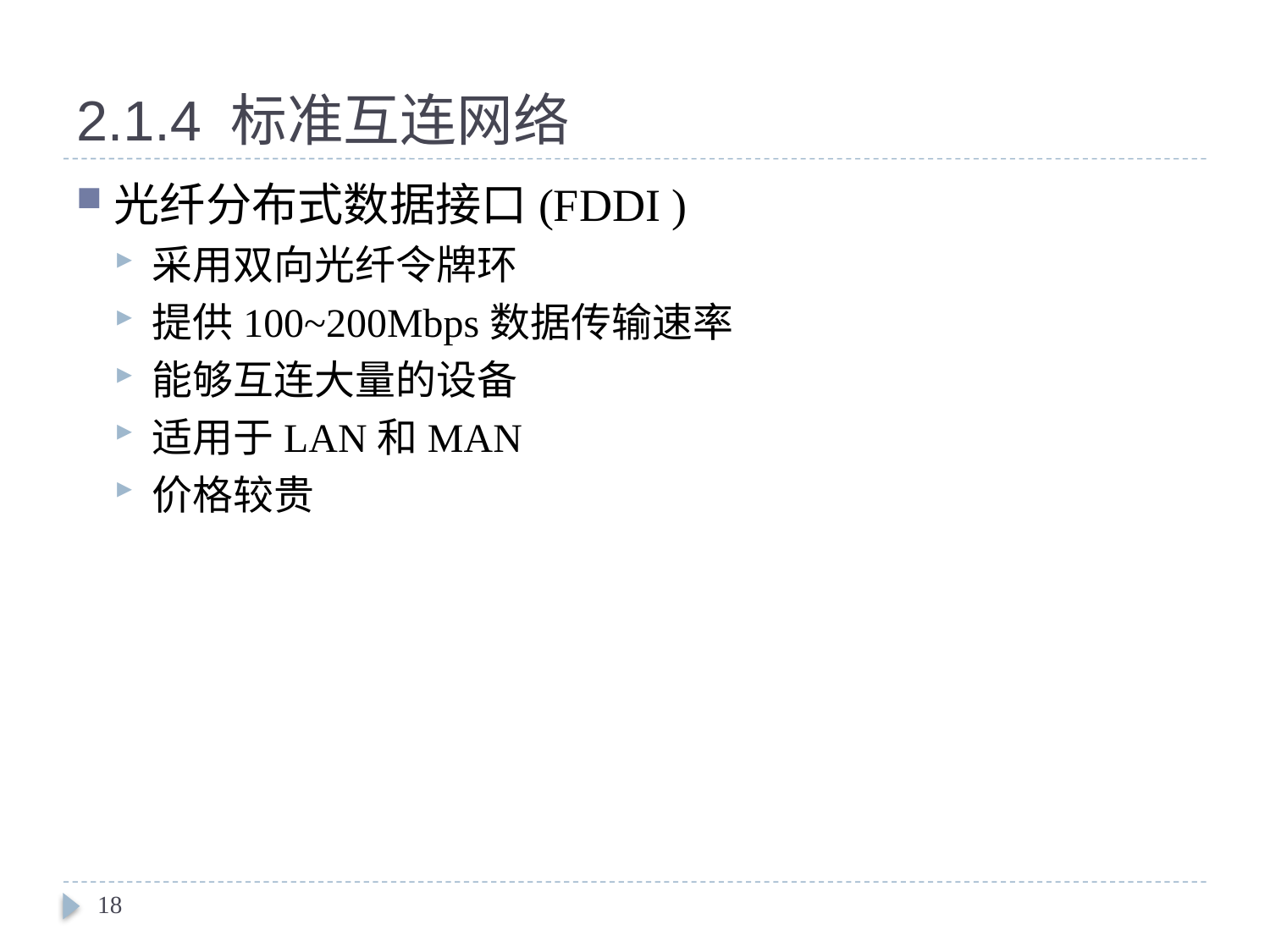

# 2.1.4 标准互连网络
光纤分布式数据接口(FDDI )
采用双向光纤令牌环
提供100~200Mbps数据传输速率
能够互连大量的设备
适用于LAN和MAN
价格较贵
18